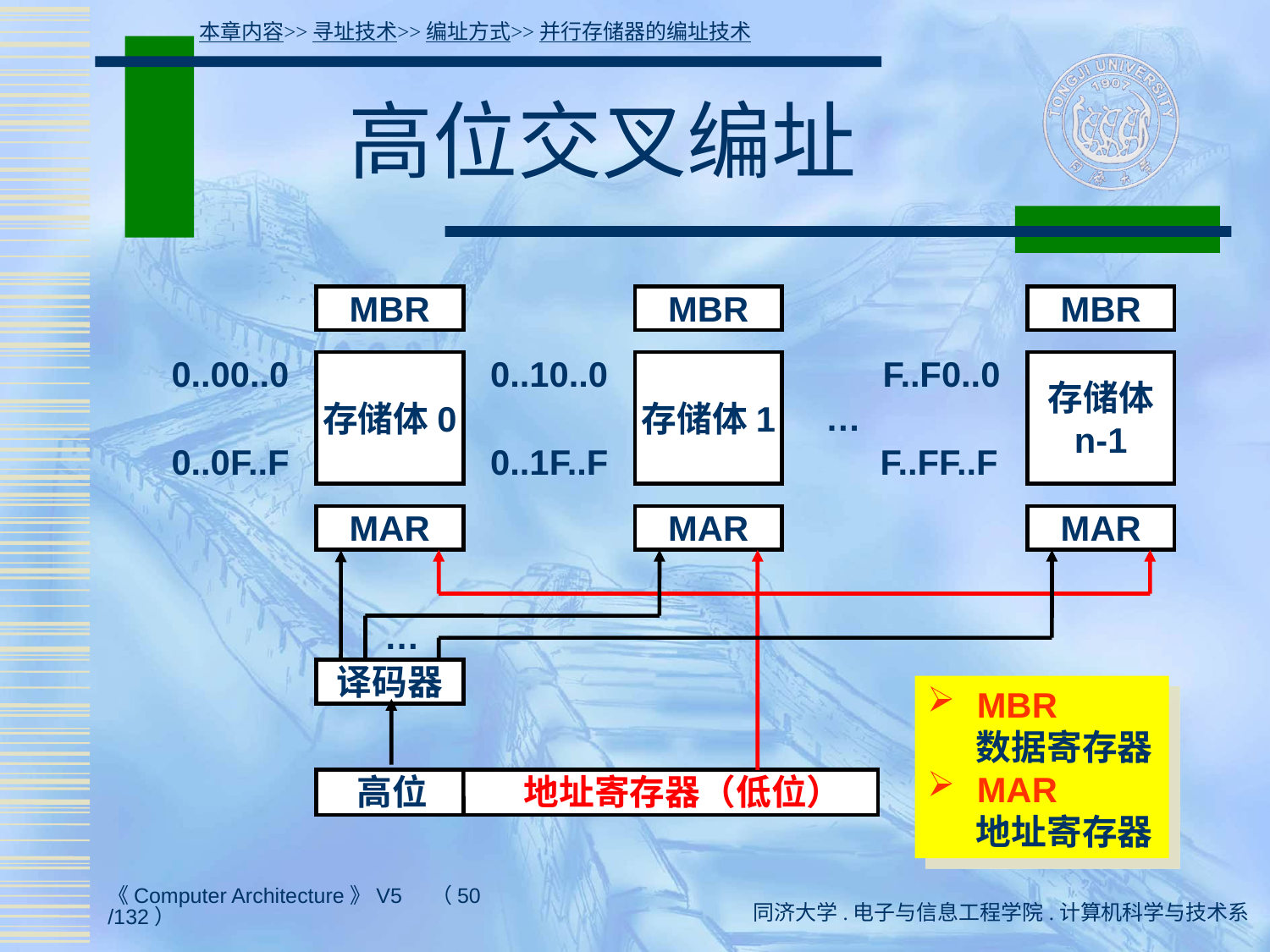

本章内容>>寻址技术>>编址方式>>并行存储器的编址技术
# 高位交叉编址
MBR
MBR
MBR
0..00..0
存储体0
0..10..0
存储体1
F..F0..0
存储体
n-1
…
0..0F..F
0..1F..F
F..FF..F
MAR
MAR
MAR

…

译码器
  MBR
     数据寄存器
  MAR
     地址寄存器

    高位            地址寄存器（低位）